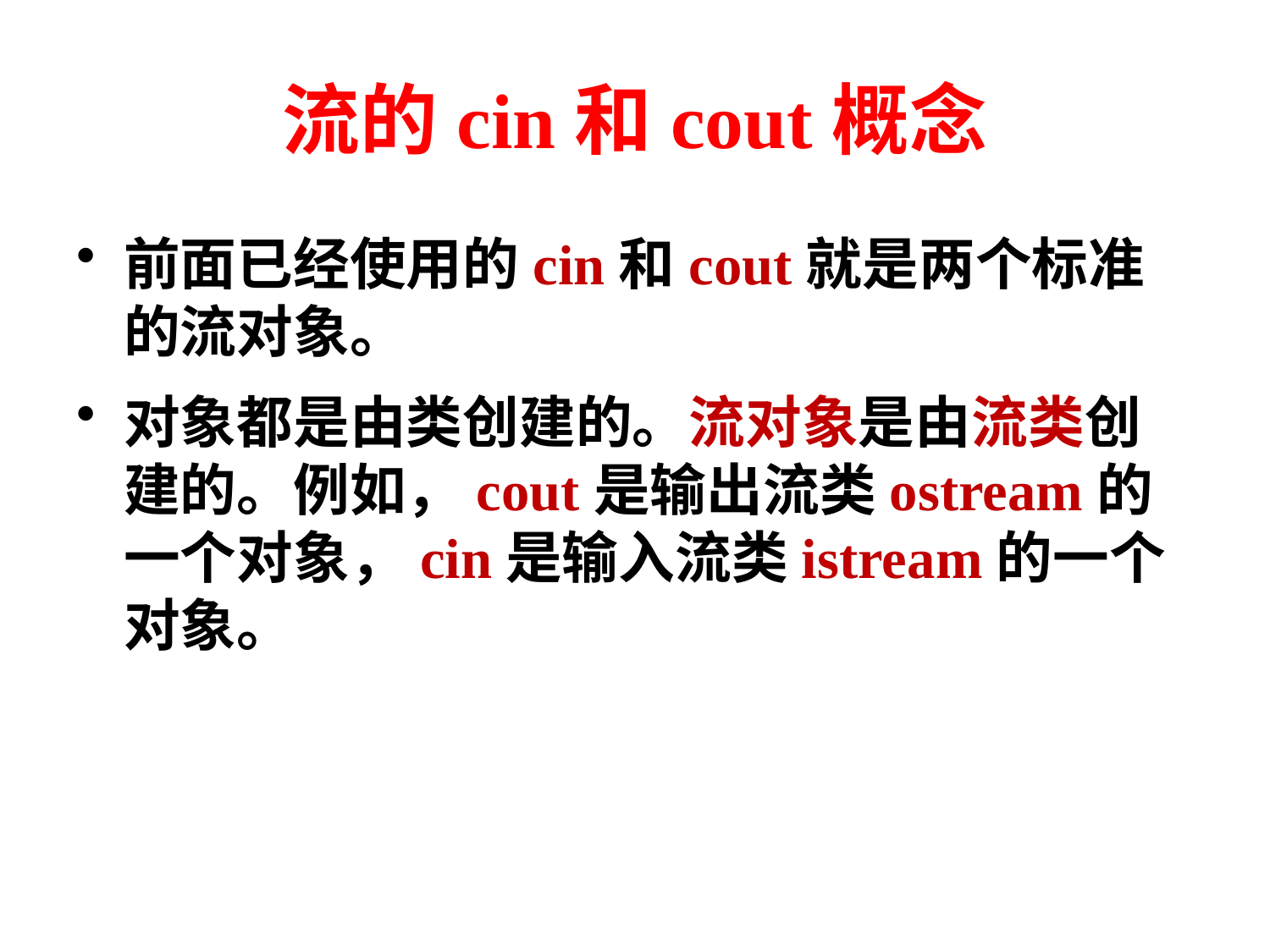

# 流的cin和cout概念
前面已经使用的cin和cout就是两个标准的流对象。
对象都是由类创建的。流对象是由流类创建的。例如，cout是输出流类ostream的一个对象，cin是输入流类istream的一个对象。